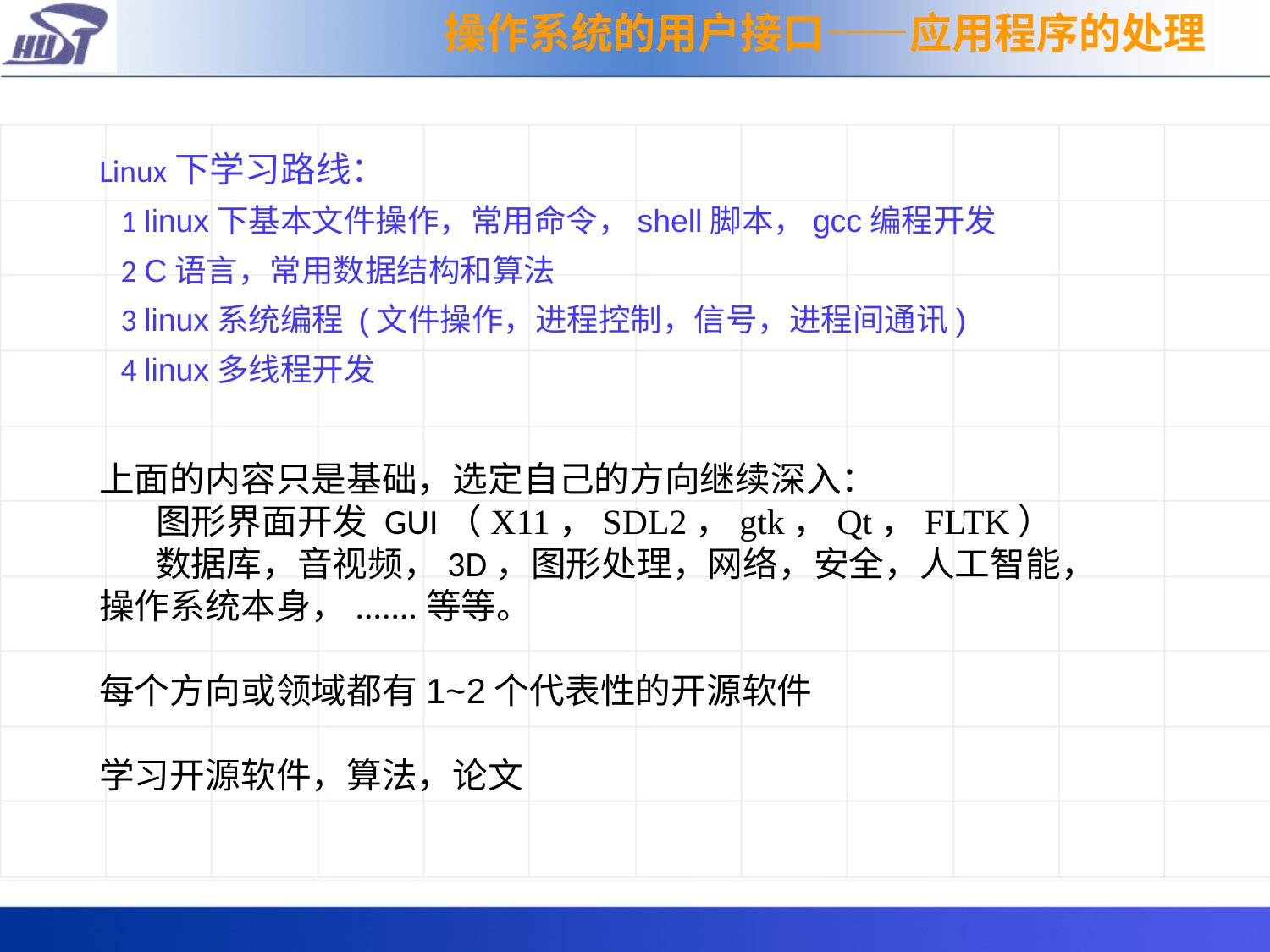

操作系统的用户接口——应用程序的处理
Linux下学习路线：
   1 linux下基本文件操作，常用命令，shell脚本，gcc编程开发
   2 C语言，常用数据结构和算法
   3 linux系统编程 (文件操作，进程控制，信号，进程间通讯)
   4 linux多线程开发
上面的内容只是基础，选定自己的方向继续深入：
      图形界面开发 GUI（X11，SDL2，gtk，Qt，FLTK）
      数据库，音视频，3D，图形处理，网络，安全，人工智能，操作系统本身，.......等等。

每个方向或领域都有1~2个代表性的开源软件

学习开源软件，算法，论文